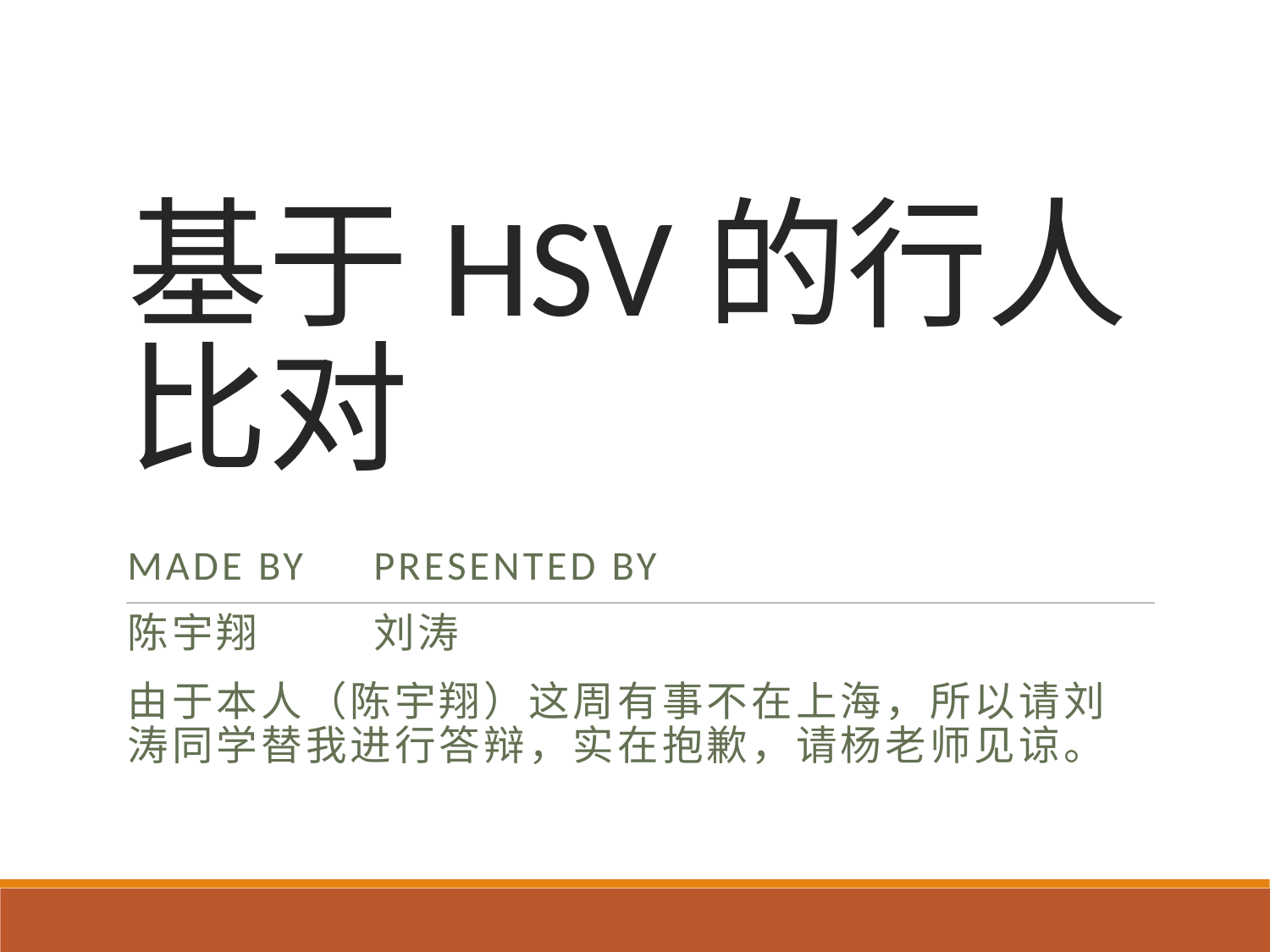

# 基于HSV的行人比对
Made by				Presented By
陈宇翔				刘涛
由于本人（陈宇翔）这周有事不在上海，所以请刘涛同学替我进行答辩，实在抱歉，请杨老师见谅。